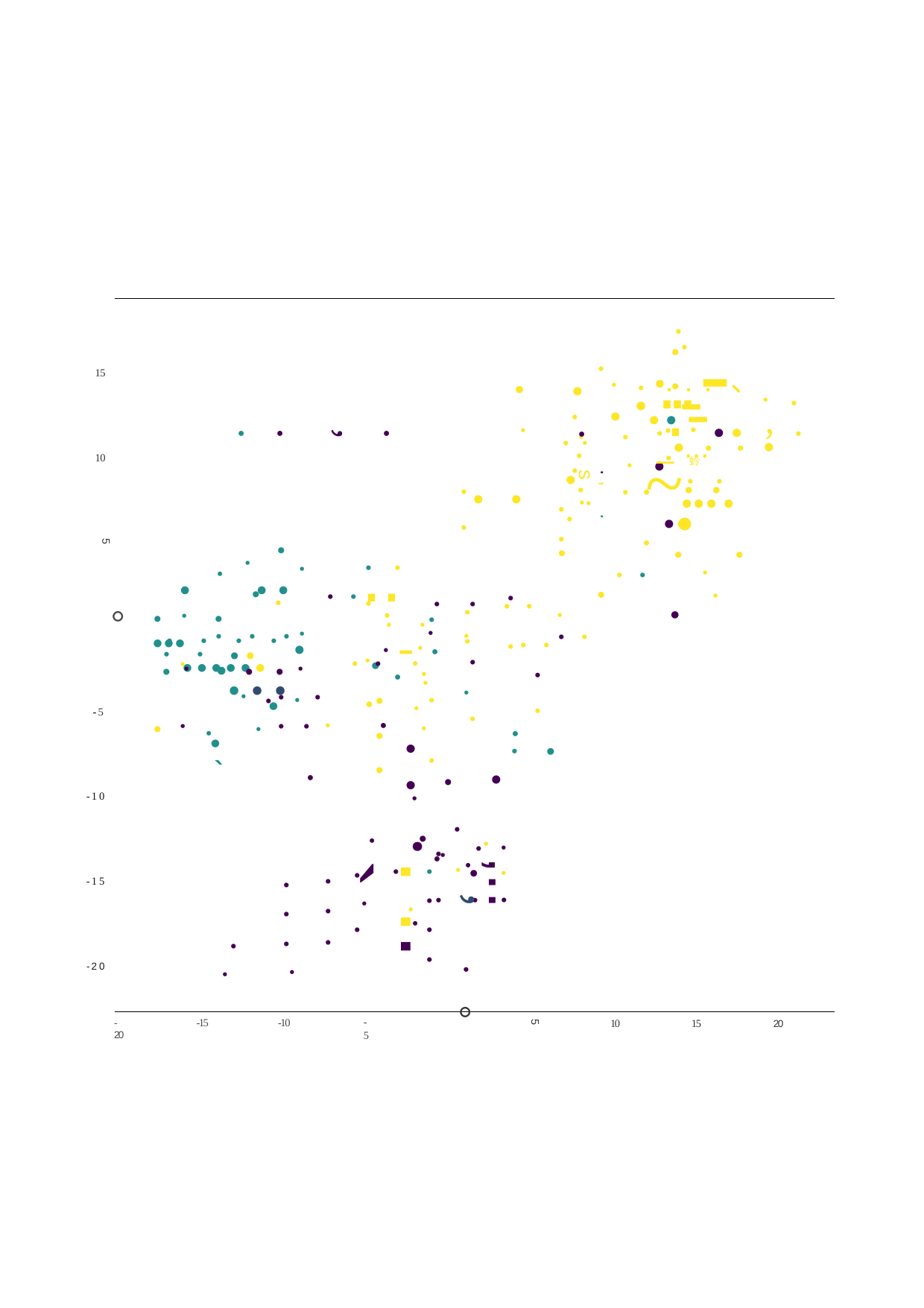

．
# ...- _•...
．
••	．
．
...、．•••
..- ~....
.-..，．．
15
．
．
．．．．．．
．
．
．
．	．
．，．．
．．
．	．
．．． ．
．
．
．
．
10
．
蛉
．．
．．
．
. , s
．
••． ．
•．•．．
．	．
．．
． ．．
．
．
.
．•．•．
.．..．.••
．．
．	．
..．-·
5
．．．
．．
•．• •．．••．•．．
．
．
．．
．	．
．•••．
．．．．．．．
．．．．．
．．
．． ．．．．． ．
。
．．．
．．．．．．．
...
•••
．．
．．
．．．
．
．．
••••••
．
．．
．．．．．
．．．．
．
．｀
-5
．
••
．
．••．．
．．．	．
．
-10
．．． ．
．
．．．．
,..
. ..`
．
．，
．．．．．
．．． ．．．
．．．．
．．
-15
．
-20
。

-5
-15
-10
10
15
-20
20
5